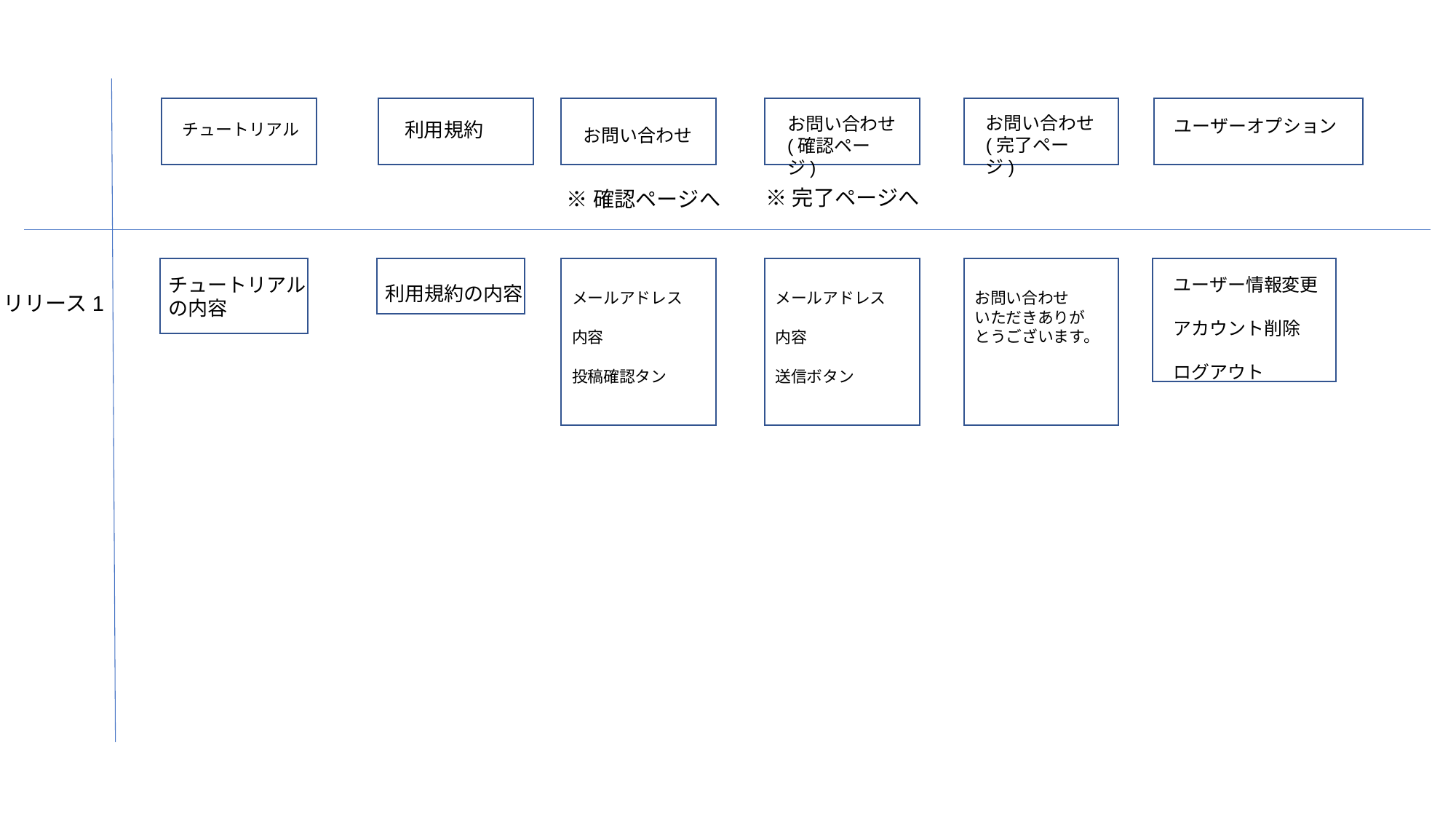

お問い合わせ
(完了ページ)
お問い合わせ
(確認ページ)
ユーザーオプション

利用規約
チュートリアル
お問い合わせ
※完了ページへ
※確認ページへ

チュートリアル
の内容

ユーザー情報変更

アカウント削除

ログアウト
利用規約の内容

メールアドレス
メールアドレス
お問い合わせ
いただきありがとうございます。
リリース1
内容
内容
投稿確認タン
送信ボタン